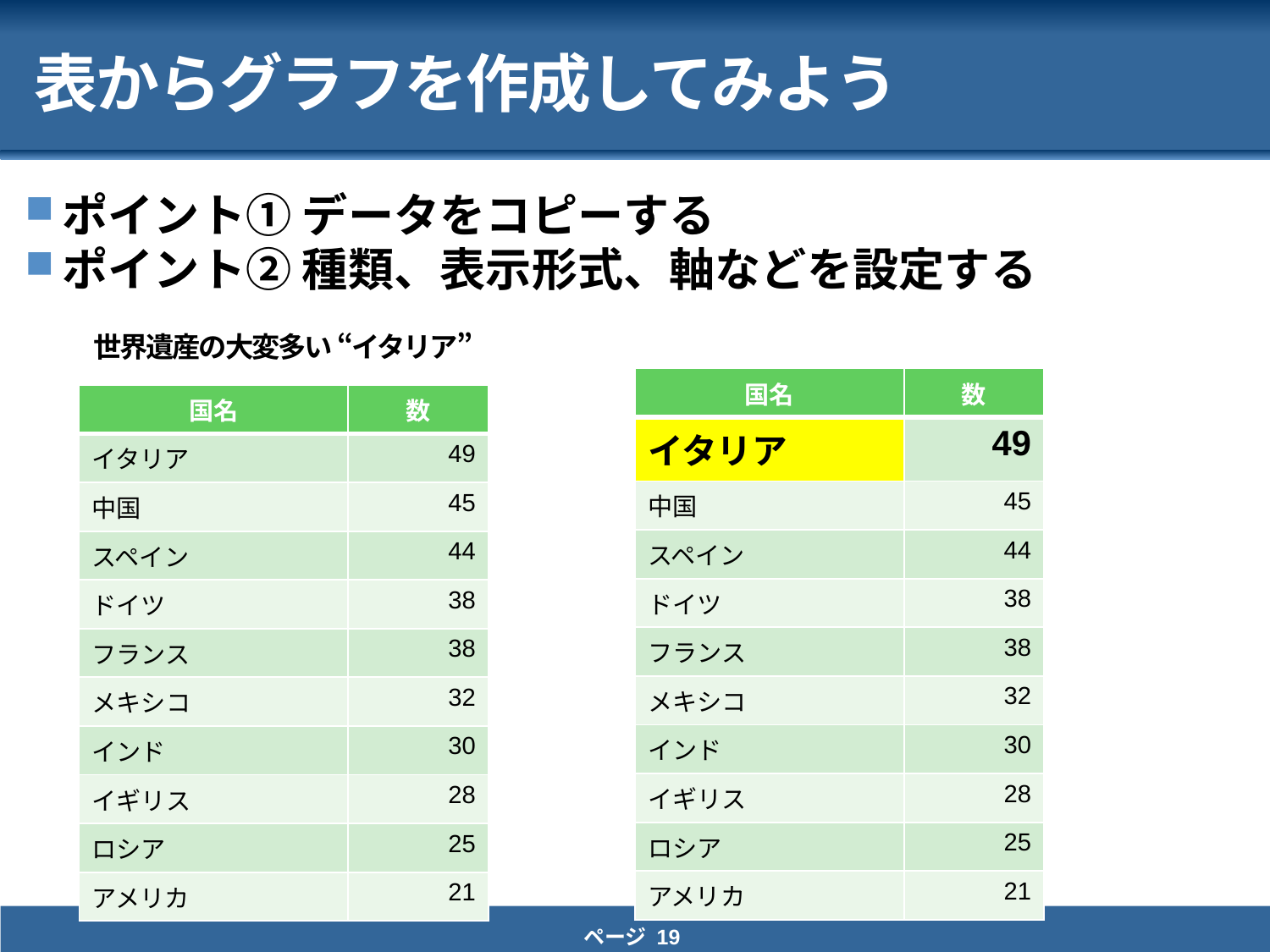

# 表からグラフを作成してみよう
ポイント① データをコピーする
ポイント② 種類、表示形式、軸などを設定する
世界遺産の大変多い “イタリア”
| 国名 | 数 |
| --- | --- |
| イタリア | 49 |
| 中国 | 45 |
| スペイン | 44 |
| ドイツ | 38 |
| フランス | 38 |
| メキシコ | 32 |
| インド | 30 |
| イギリス | 28 |
| ロシア | 25 |
| アメリカ | 21 |
| 国名 | 数 |
| --- | --- |
| イタリア | 49 |
| 中国 | 45 |
| スペイン | 44 |
| ドイツ | 38 |
| フランス | 38 |
| メキシコ | 32 |
| インド | 30 |
| イギリス | 28 |
| ロシア | 25 |
| アメリカ | 21 |